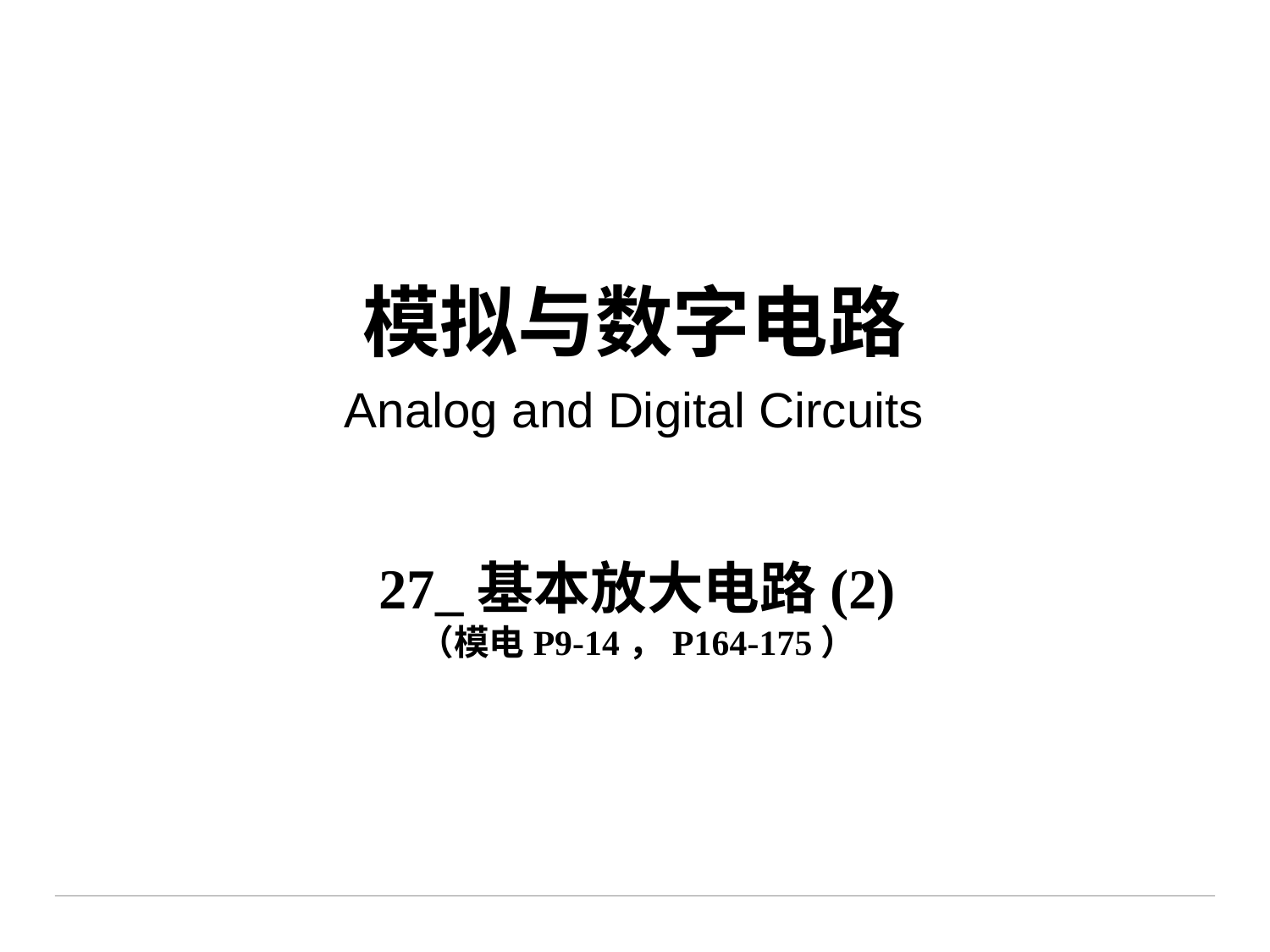

# 模拟与数字电路 Analog and Digital Circuits
27_基本放大电路(2)
（模电P9-14，P164-175）